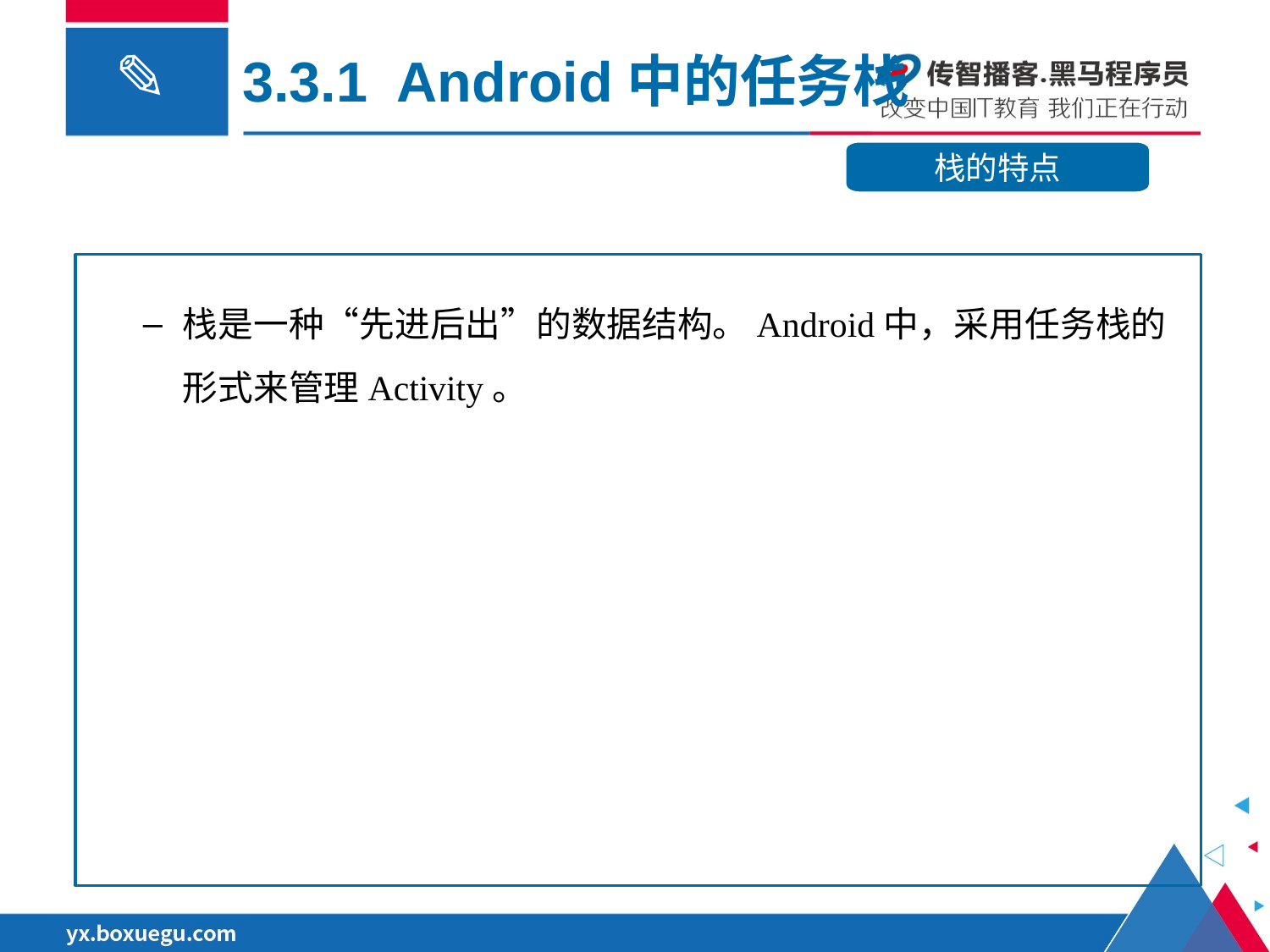

3.3.1  Android中的任务栈

栈的特点

栈是一种“先进后出”的数据结构。Android中，采用任务栈的形式来管理Activity。